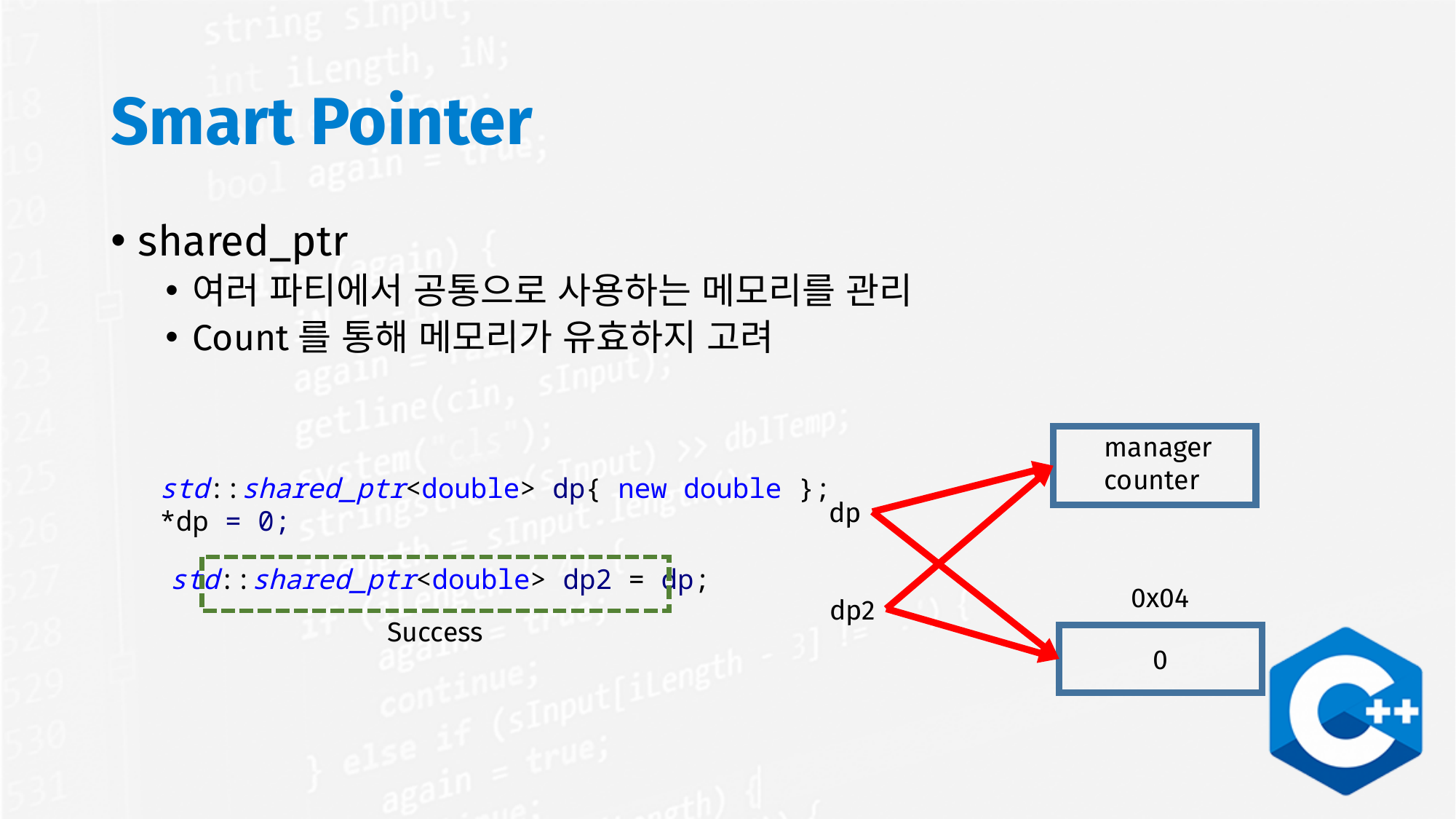

# Smart Pointer
shared_ptr
여러 파티에서 공통으로 사용하는 메모리를 관리
Count를 통해 메모리가 유효하지 고려
manager
counter

dp
0x04
dp2

0
std::shared_ptr<double> dp{ new double };
*dp = 0;
std::shared_ptr<double> dp2 = dp;

Success